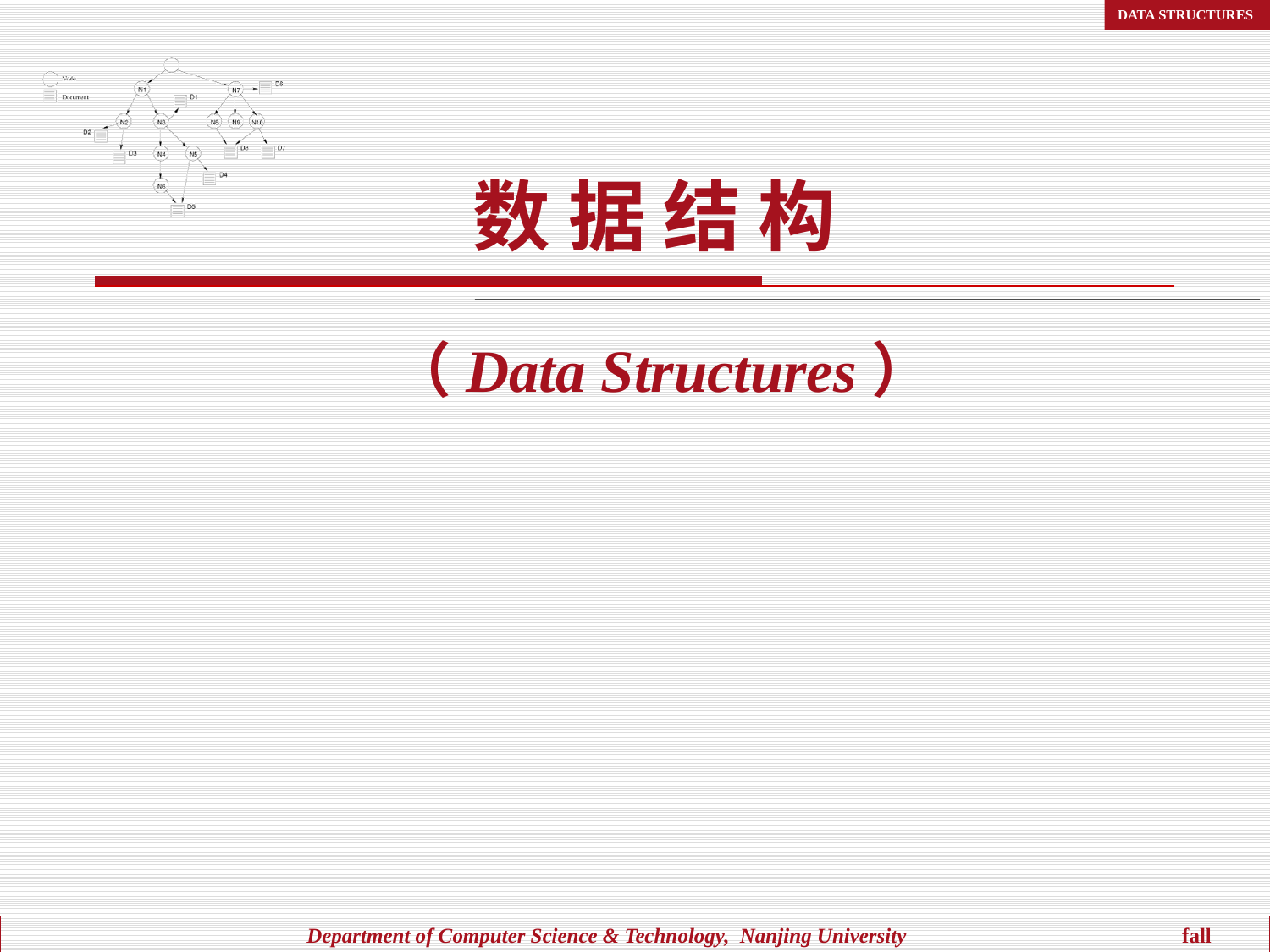

# 数 据 结 构
（Data Structures）